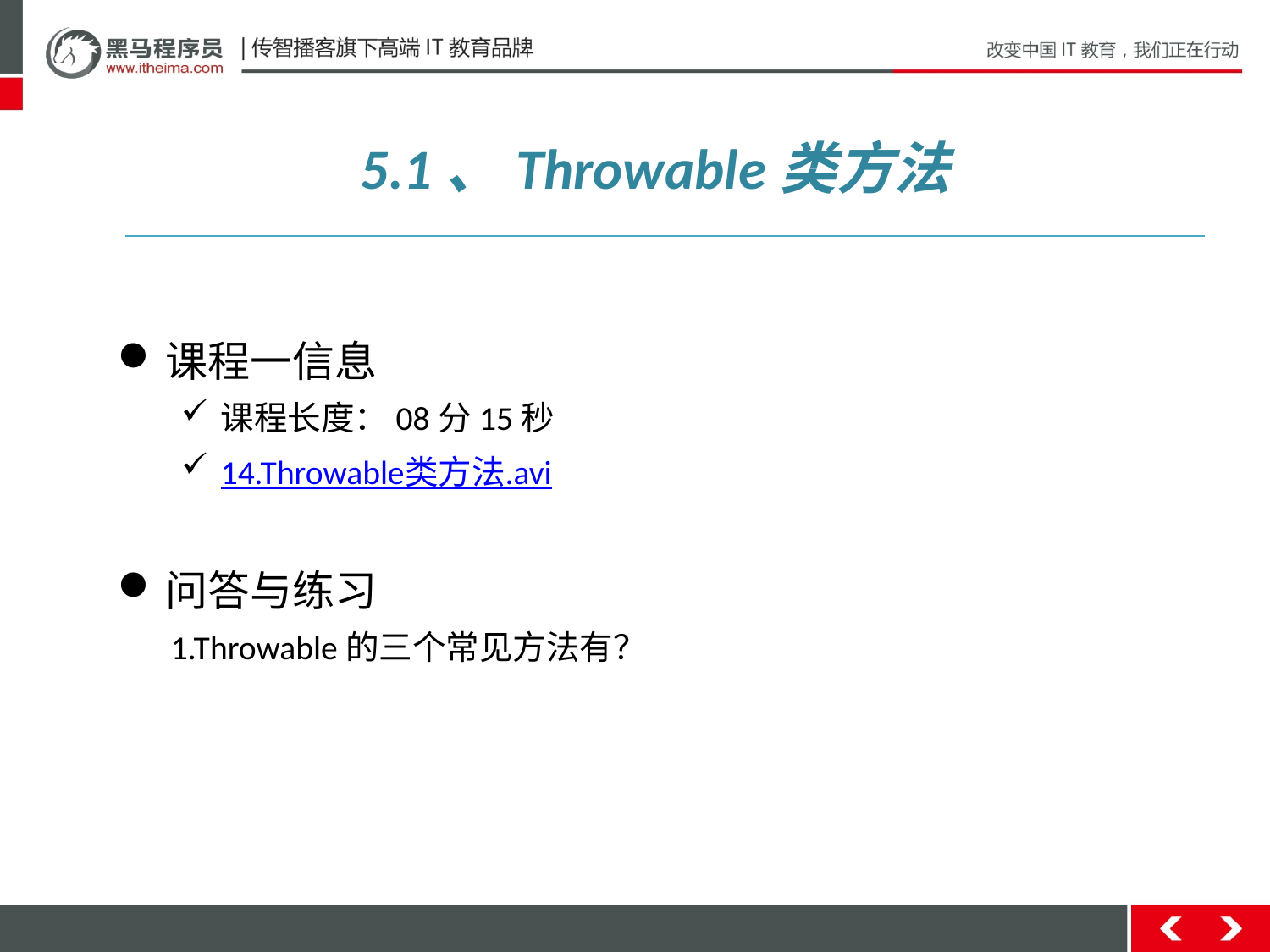

# 5.1、Throwable类方法

课程一信息
课程长度：08分15秒
14.Throwable类方法.avi

问答与练习
       1.Throwable的三个常见方法有？